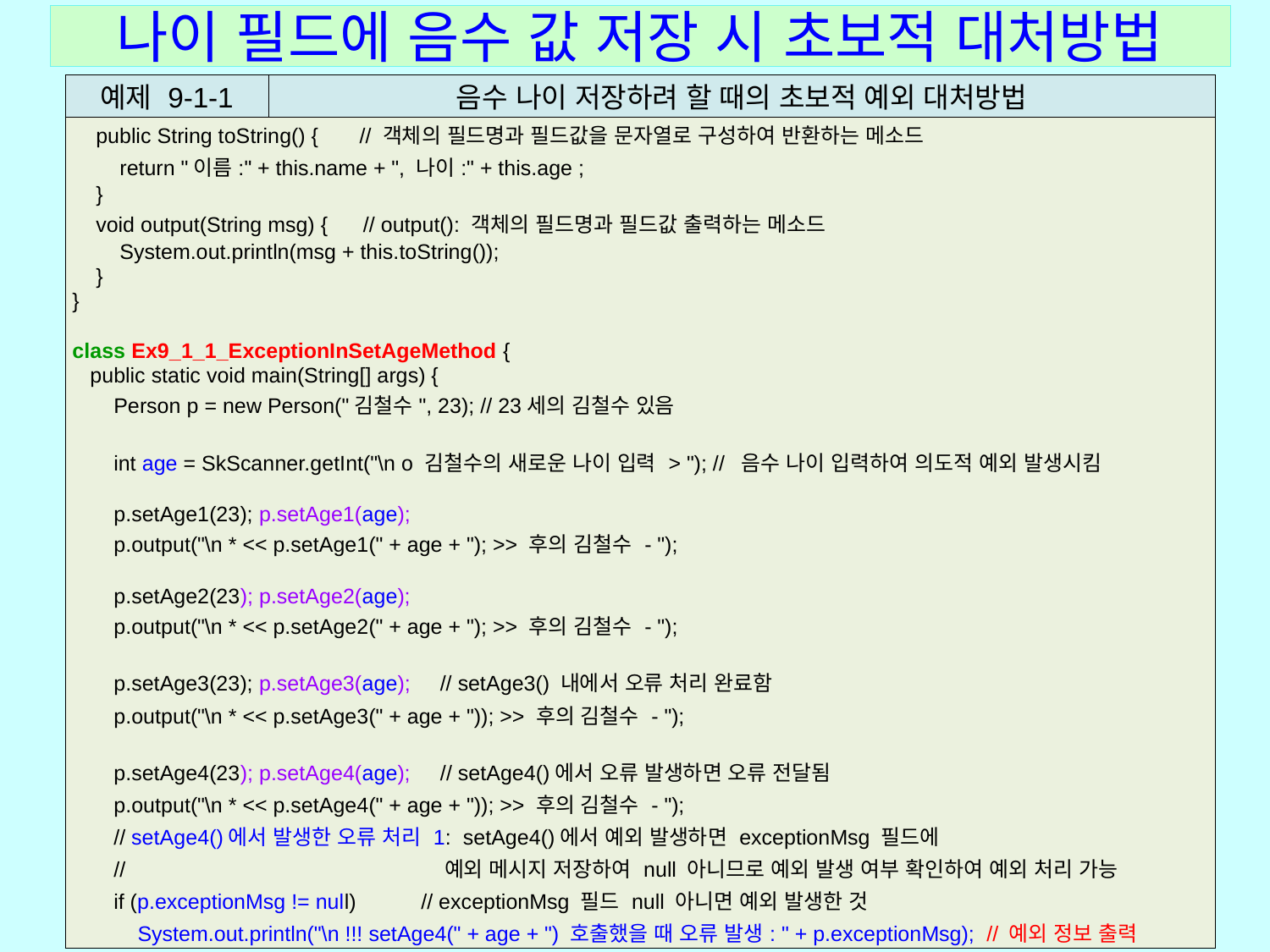

나이 필드에 음수 값 저장 시 초보적 대처방법
| 예제 9-1-1 | 음수 나이 저장하려 할 때의 초보적 예외 대처방법 |
| --- | --- |
| public String toString() { // 객체의 필드명과 필드값을 문자열로 구성하여 반환하는 메소드 return "이름:" + this.name + ", 나이:" + this.age ; } void output(String msg) { // output(): 객체의 필드명과 필드값 출력하는 메소드 System.out.println(msg + this.toString()); } } class Ex9\_1\_1\_ExceptionInSetAgeMethod { public static void main(String[] args) { Person p = new Person("김철수", 23); // 23세의 김철수 있음 int age = SkScanner.getInt("\n o 김철수의 새로운 나이 입력 > "); // 음수 나이 입력하여 의도적 예외 발생시킴 p.setAge1(23); p.setAge1(age); p.output("\n \* << p.setAge1(" + age + "); >> 후의 김철수 - "); p.setAge2(23); p.setAge2(age); p.output("\n \* << p.setAge2(" + age + "); >> 후의 김철수 - "); p.setAge3(23); p.setAge3(age); // setAge3() 내에서 오류 처리 완료함 p.output("\n \* << p.setAge3(" + age + ")); >> 후의 김철수 - "); p.setAge4(23); p.setAge4(age); // setAge4()에서 오류 발생하면 오류 전달됨 p.output("\n \* << p.setAge4(" + age + ")); >> 후의 김철수 - "); // setAge4()에서 발생한 오류 처리 1: setAge4()에서 예외 발생하면 exceptionMsg 필드에 // 예외 메시지 저장하여 null 아니므로 예외 발생 여부 확인하여 예외 처리 가능 if (p.exceptionMsg != null) // exceptionMsg 필드 null 아니면 예외 발생한 것 System.out.println("\n !!! setAge4(" + age + ") 호출했을 때 오류 발생: " + p.exceptionMsg); // 예외 정보 출력 |  |